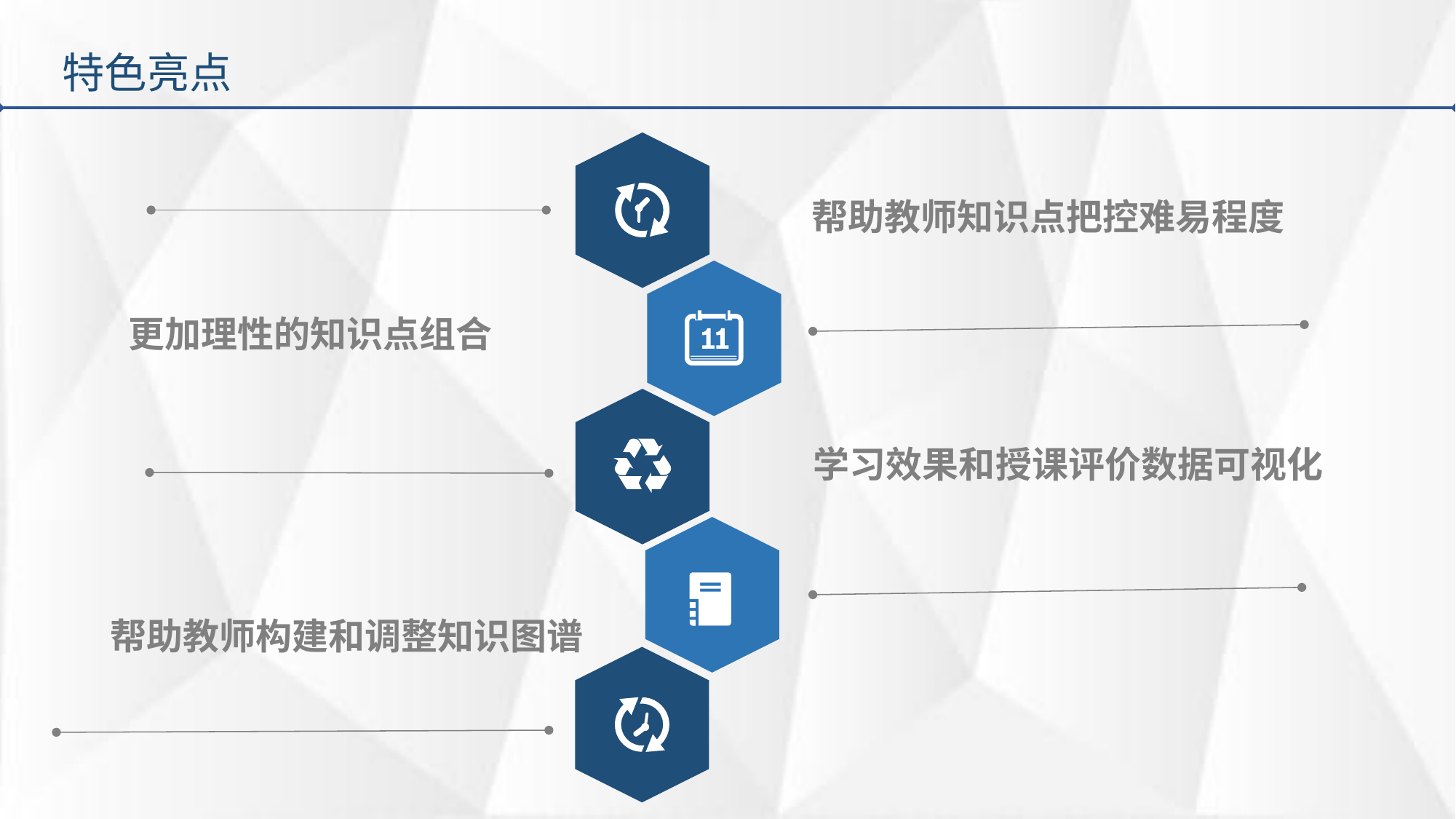

特色亮点

帮助教师知识点把控难易程度

更加理性的知识点组合

学习效果和授课评价数据可视化

帮助教师构建和调整知识图谱